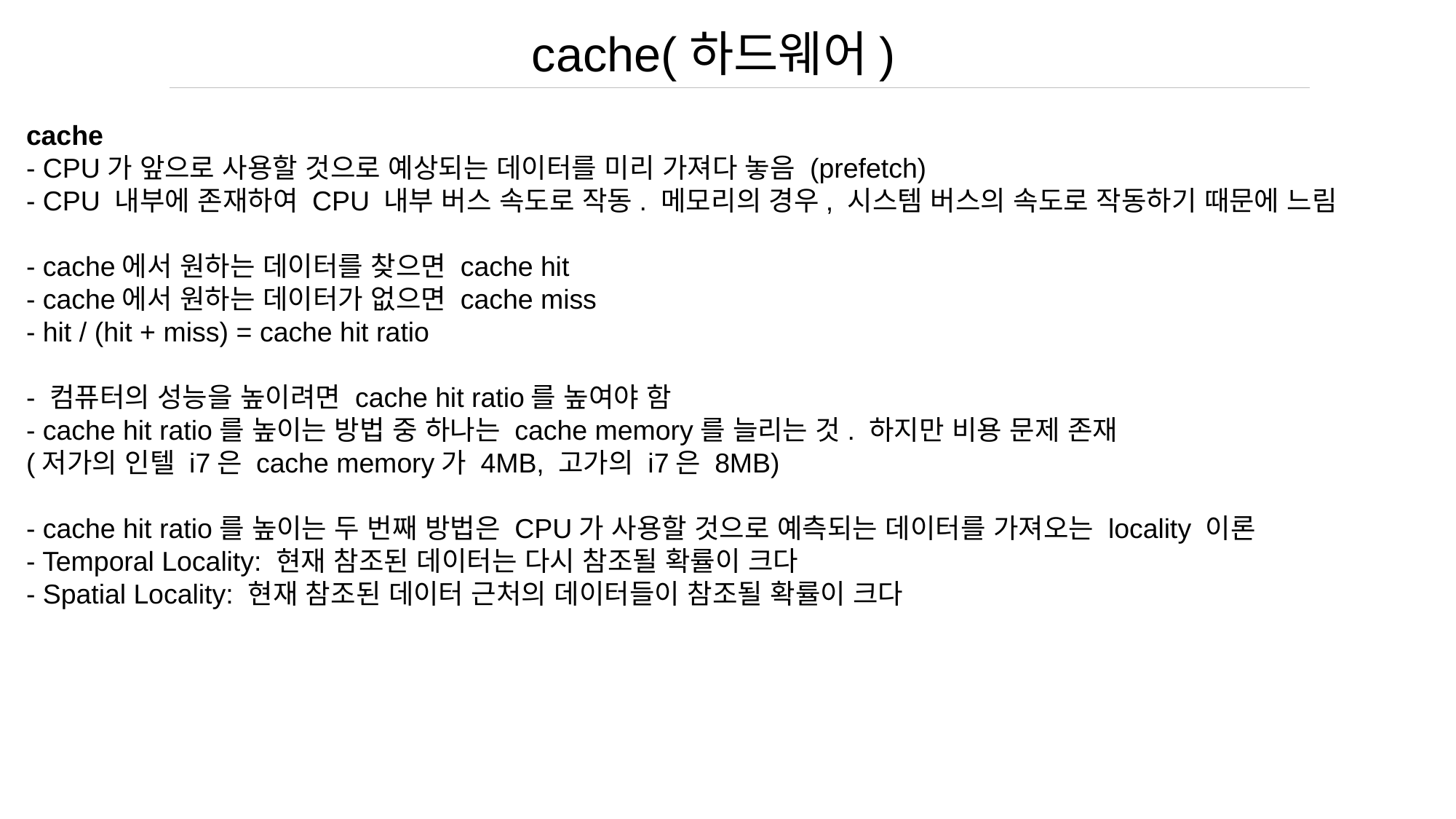

cache(하드웨어)
cache
- CPU가 앞으로 사용할 것으로 예상되는 데이터를 미리 가져다 놓음 (prefetch)
- CPU 내부에 존재하여 CPU 내부 버스 속도로 작동. 메모리의 경우, 시스템 버스의 속도로 작동하기 때문에 느림

- cache에서 원하는 데이터를 찾으면 cache hit
- cache에서 원하는 데이터가 없으면 cache miss
- hit / (hit + miss) = cache hit ratio

- 컴퓨터의 성능을 높이려면 cache hit ratio를 높여야 함
- cache hit ratio를 높이는 방법 중 하나는 cache memory를 늘리는 것. 하지만 비용 문제 존재
(저가의 인텔 i7은 cache memory가 4MB, 고가의 i7은 8MB)

- cache hit ratio를 높이는 두 번째 방법은 CPU가 사용할 것으로 예측되는 데이터를 가져오는 locality 이론
- Temporal Locality: 현재 참조된 데이터는 다시 참조될 확률이 크다
- Spatial Locality: 현재 참조된 데이터 근처의 데이터들이 참조될 확률이 크다